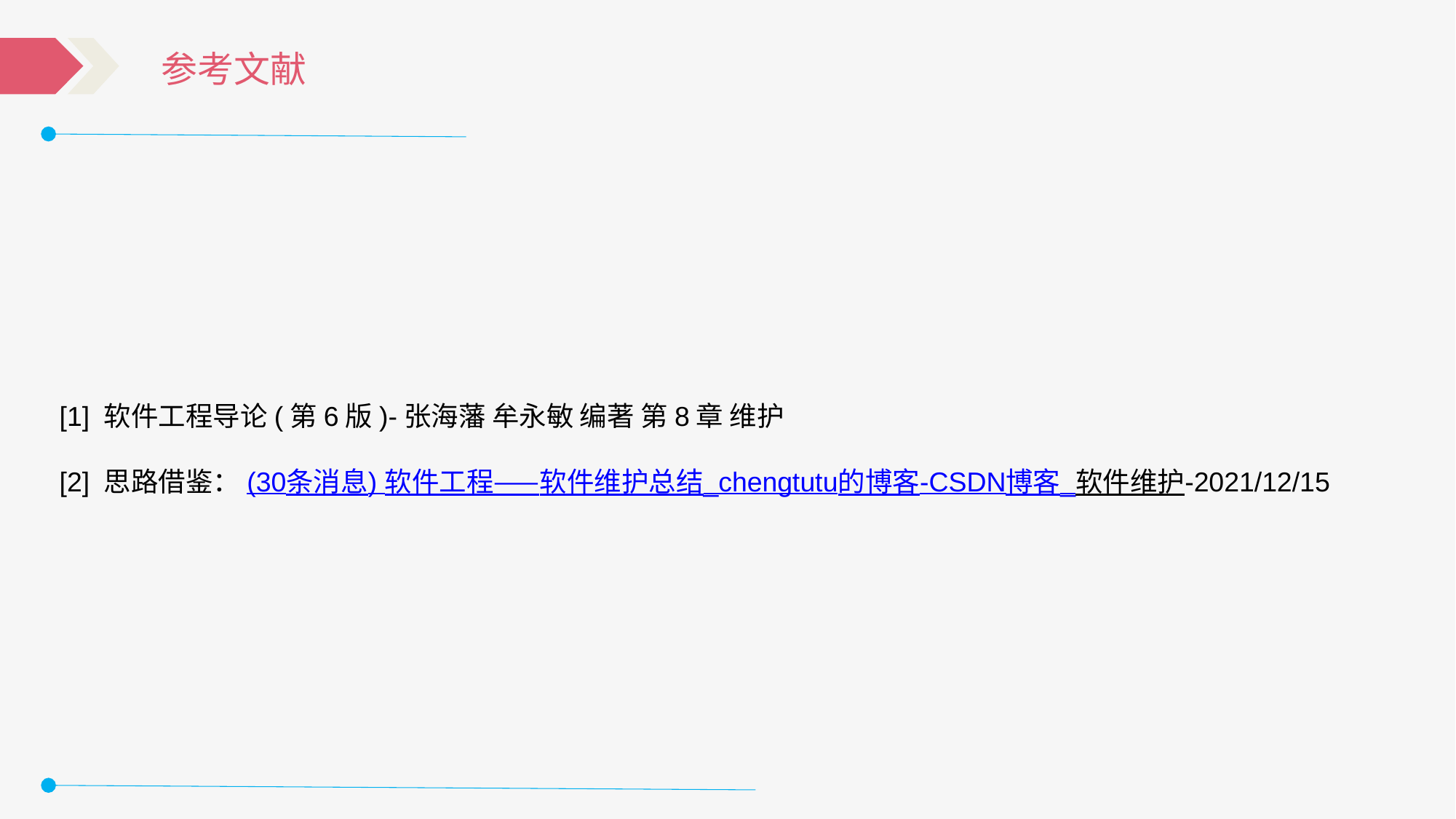

参考文献
[1] 软件工程导论(第6版)-张海藩 牟永敏 编著 第8章 维护

[2] 思路借鉴：(30条消息) 软件工程——软件维护总结_chengtutu的博客-CSDN博客_软件维护-2021/12/15